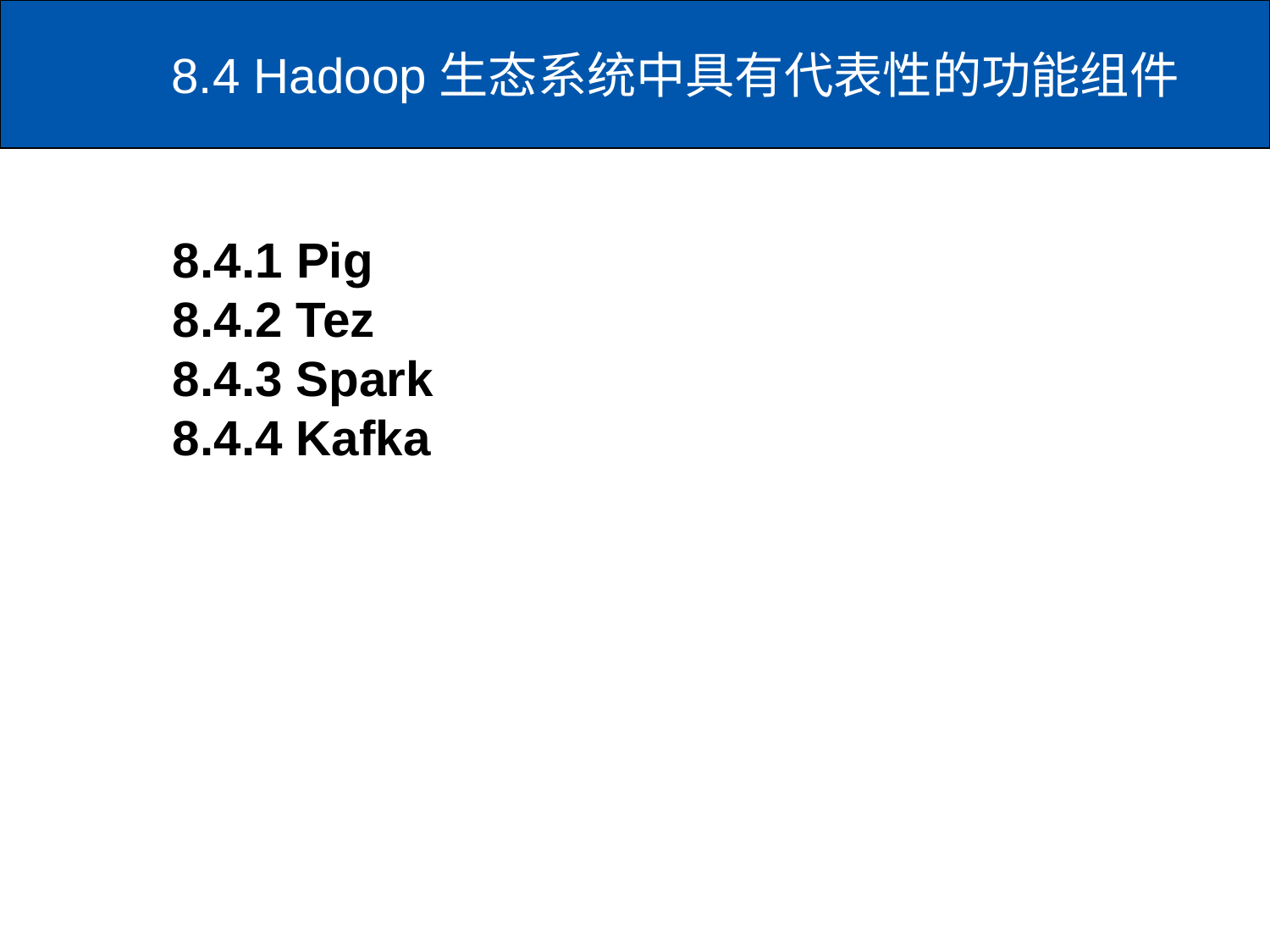

# 8.4 Hadoop生态系统中具有代表性的功能组件
8.4.1 Pig
8.4.2 Tez
8.4.3 Spark
8.4.4 Kafka